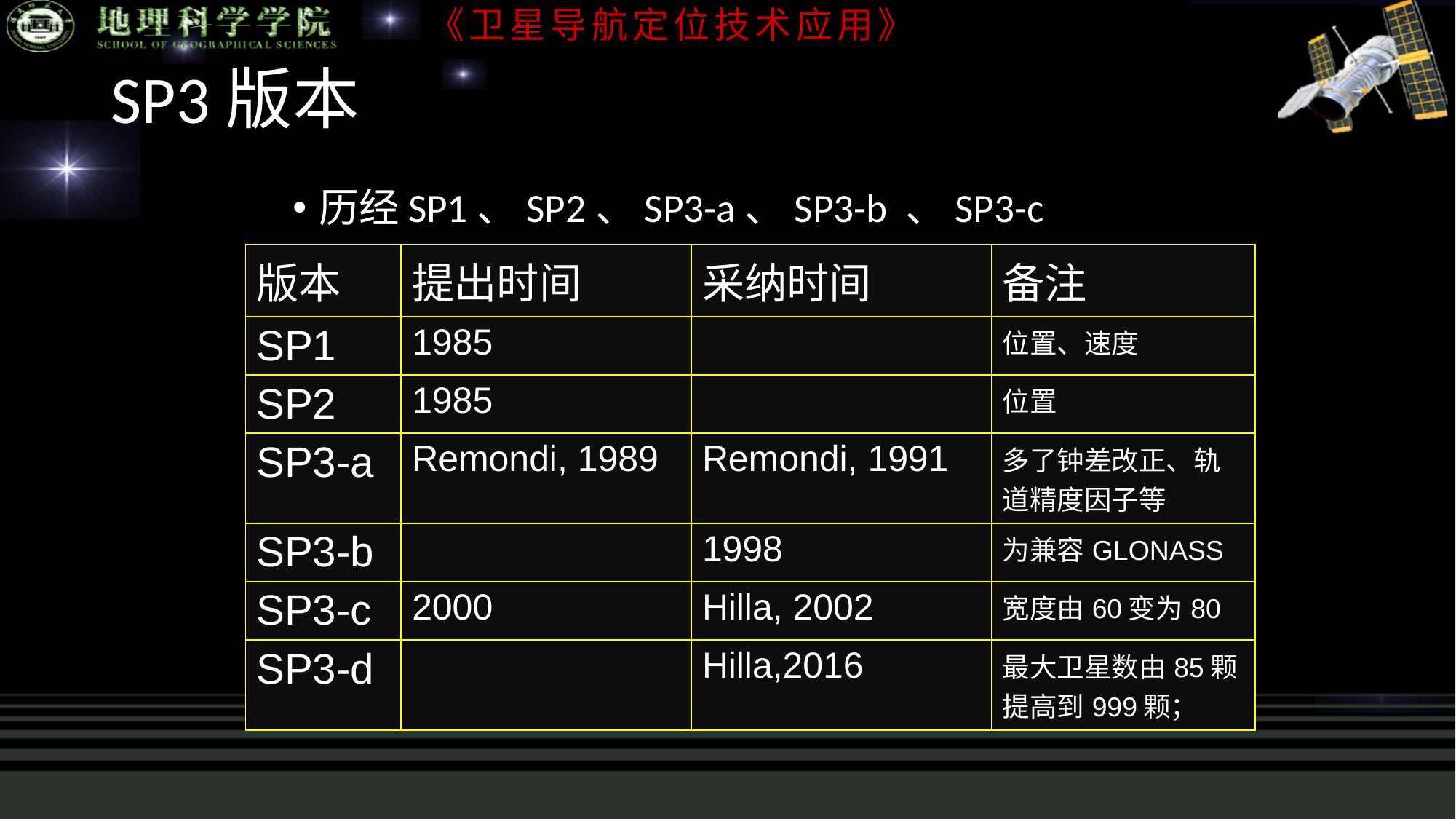

# SP3版本
历经SP1、SP2、SP3-a、SP3-b 、SP3-c

| 版本 | 提出时间 | 采纳时间 | 备注 |
| --- | --- | --- | --- |
| SP1 | 1985 |  | 位置、速度 |
| SP2 | 1985 |  | 位置 |
| SP3-a | Remondi, 1989 | Remondi, 1991 | 多了钟差改正、轨道精度因子等 |
| SP3-b |  | 1998 | 为兼容GLONASS |
| SP3-c | 2000 | Hilla, 2002 | 宽度由60变为80 |
| SP3-d |  | Hilla,2016 | 最大卫星数由85颗提高到999颗； |